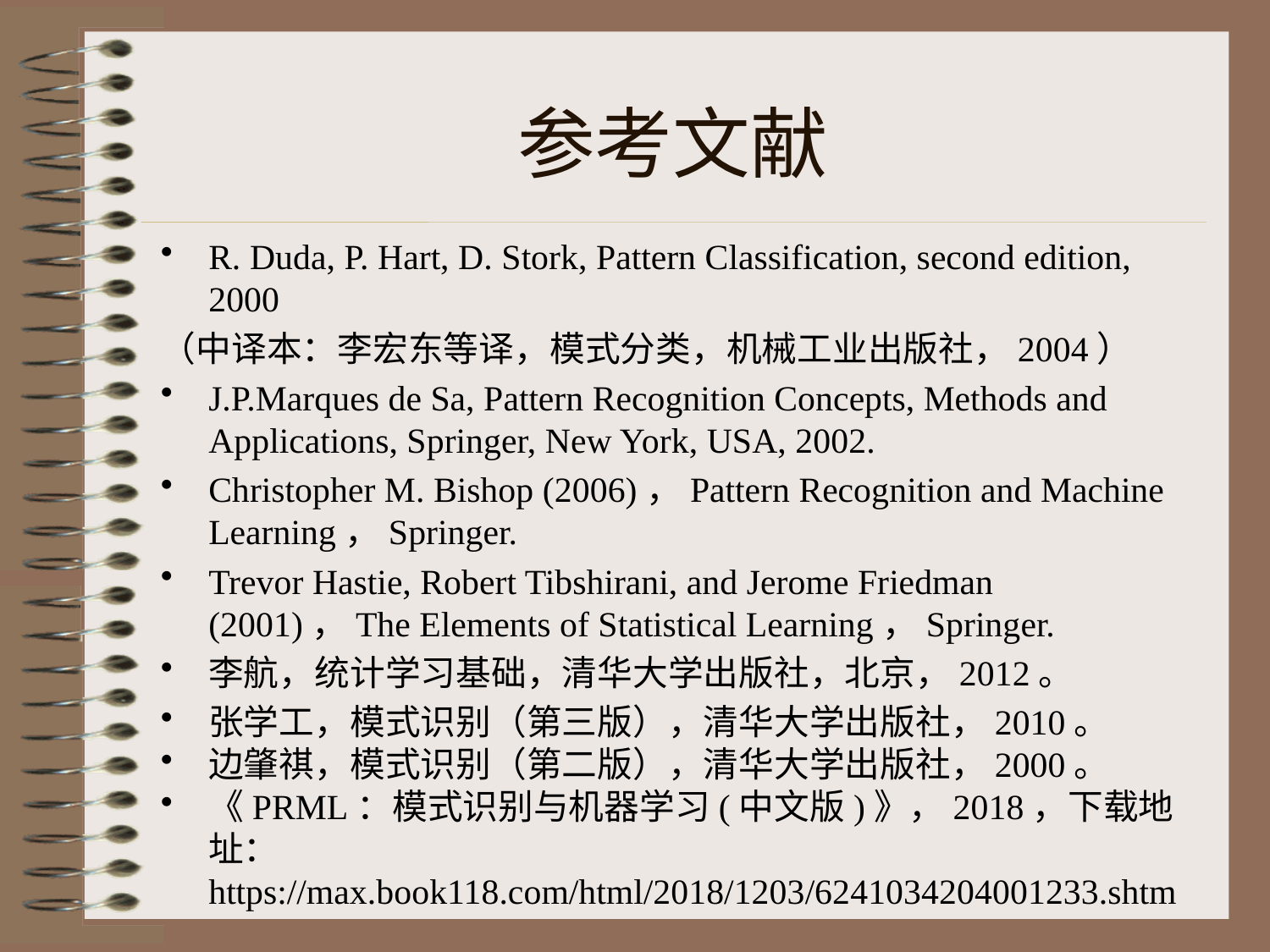

# 参考文献
R. Duda, P. Hart, D. Stork, Pattern Classification, second edition, 2000
（中译本：李宏东等译，模式分类，机械工业出版社，2004）
J.P.Marques de Sa, Pattern Recognition Concepts, Methods and Applications, Springer, New York, USA, 2002.
Christopher M. Bishop (2006)，Pattern Recognition and Machine Learning，Springer.
Trevor Hastie, Robert Tibshirani, and Jerome Friedman (2001)，The Elements of Statistical Learning，Springer.
李航，统计学习基础，清华大学出版社，北京，2012。
张学工，模式识别（第三版），清华大学出版社，2010。
边肇祺，模式识别（第二版），清华大学出版社，2000。
《PRML：模式识别与机器学习(中文版)》，2018，下载地址： https://max.book118.com/html/2018/1203/6241034204001233.shtm